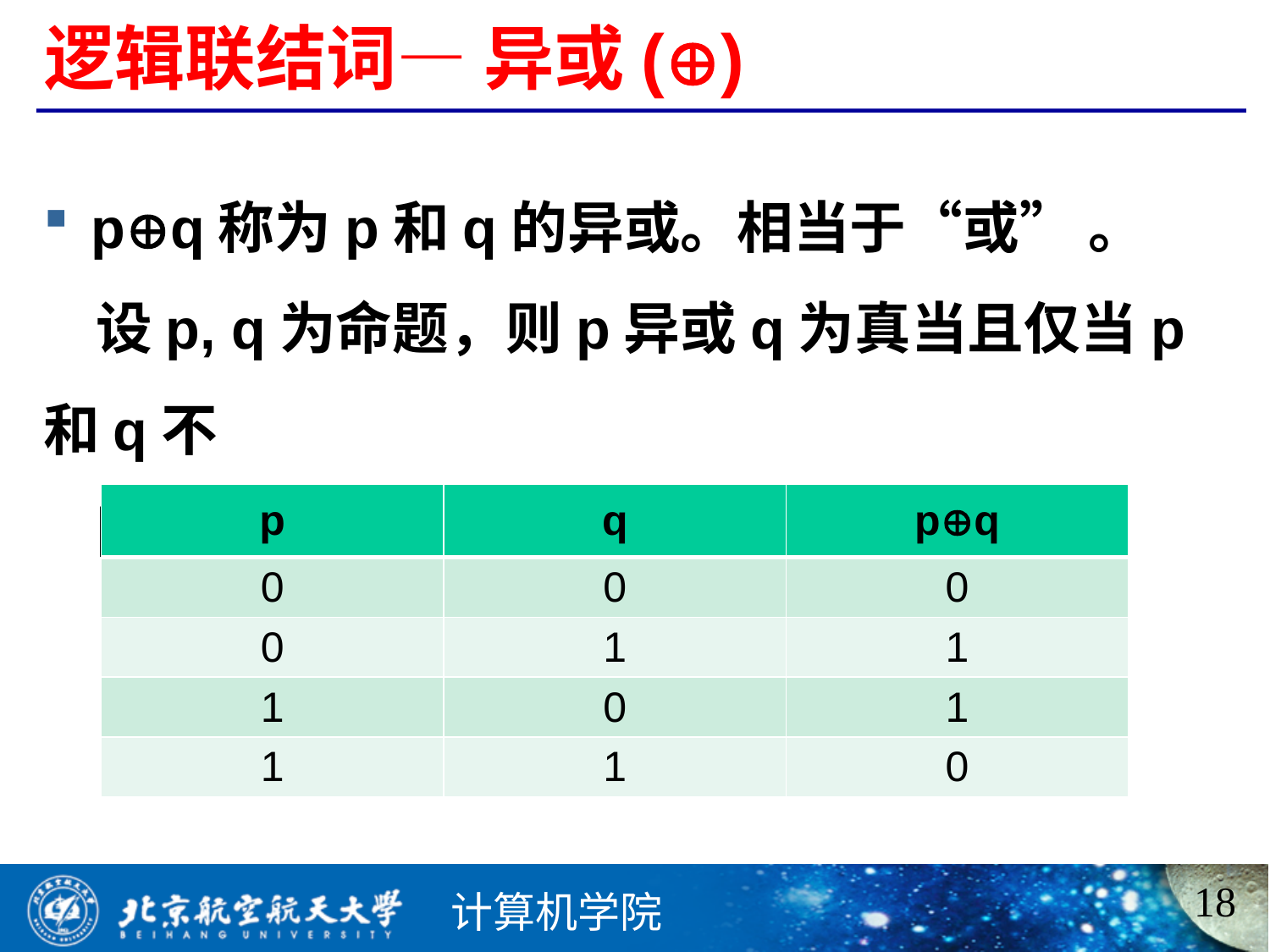

# 逻辑联结词— 异或(⊕)
p⊕q称为p和q的异或。相当于“或” 。
   设p, q为命题，则p异或q为真当且仅当p和q不
   同，否则为假。

| p | q | p⊕q |
| --- | --- | --- |
| 0 | 0 | 0 |
| 0 | 1 | 1 |
| 1 | 0 | 1 |
| 1 | 1 | 0 |